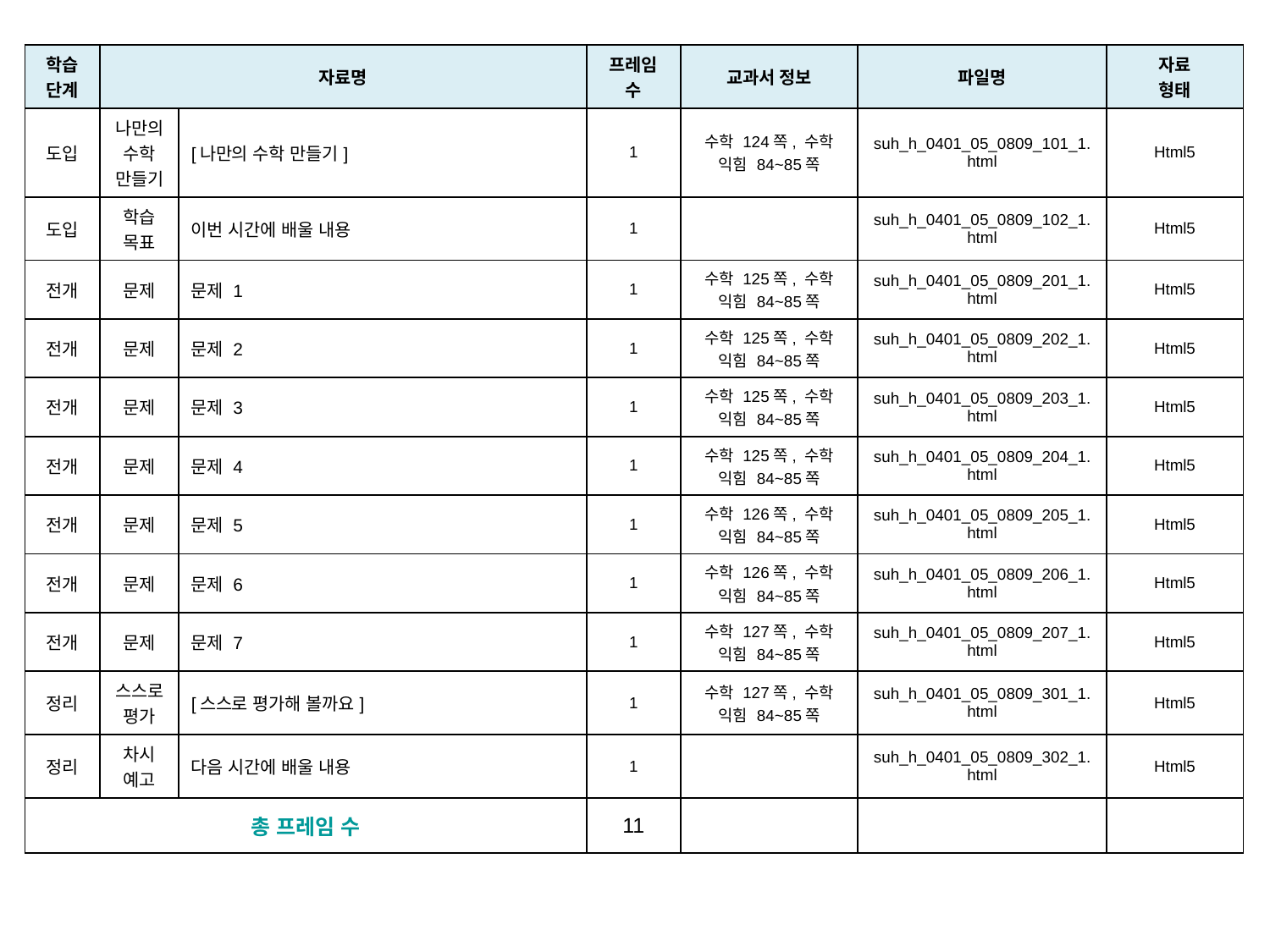

| 학습 단계 | 자료명 |  | 프레임 수 | 교과서 정보 | 파일명 | 자료 형태 |
| --- | --- | --- | --- | --- | --- | --- |
| 도입 | 나만의 수학 만들기 | [나만의 수학 만들기] | 1 | 수학 124쪽, 수학 익힘 84~85쪽 | suh\_h\_0401\_05\_0809\_101\_1.html | Html5 |
| 도입 | 학습 목표 | 이번 시간에 배울 내용 | 1 |  | suh\_h\_0401\_05\_0809\_102\_1.html | Html5 |
| 전개 | 문제 | 문제 1 | 1 | 수학 125쪽, 수학 익힘 84~85쪽 | suh\_h\_0401\_05\_0809\_201\_1.html | Html5 |
| 전개 | 문제 | 문제 2 | 1 | 수학 125쪽, 수학 익힘 84~85쪽 | suh\_h\_0401\_05\_0809\_202\_1.html | Html5 |
| 전개 | 문제 | 문제 3 | 1 | 수학 125쪽, 수학 익힘 84~85쪽 | suh\_h\_0401\_05\_0809\_203\_1.html | Html5 |
| 전개 | 문제 | 문제 4 | 1 | 수학 125쪽, 수학 익힘 84~85쪽 | suh\_h\_0401\_05\_0809\_204\_1.html | Html5 |
| 전개 | 문제 | 문제 5 | 1 | 수학 126쪽, 수학 익힘 84~85쪽 | suh\_h\_0401\_05\_0809\_205\_1.html | Html5 |
| 전개 | 문제 | 문제 6 | 1 | 수학 126쪽, 수학 익힘 84~85쪽 | suh\_h\_0401\_05\_0809\_206\_1.html | Html5 |
| 전개 | 문제 | 문제 7 | 1 | 수학 127쪽, 수학 익힘 84~85쪽 | suh\_h\_0401\_05\_0809\_207\_1.html | Html5 |
| 정리 | 스스로 평가 | [스스로 평가해 볼까요] | 1 | 수학 127쪽, 수학 익힘 84~85쪽 | suh\_h\_0401\_05\_0809\_301\_1.html | Html5 |
| 정리 | 차시 예고 | 다음 시간에 배울 내용 | 1 |  | suh\_h\_0401\_05\_0809\_302\_1.html | Html5 |
| 총 프레임 수 |  |  | 11 |  |  |  |